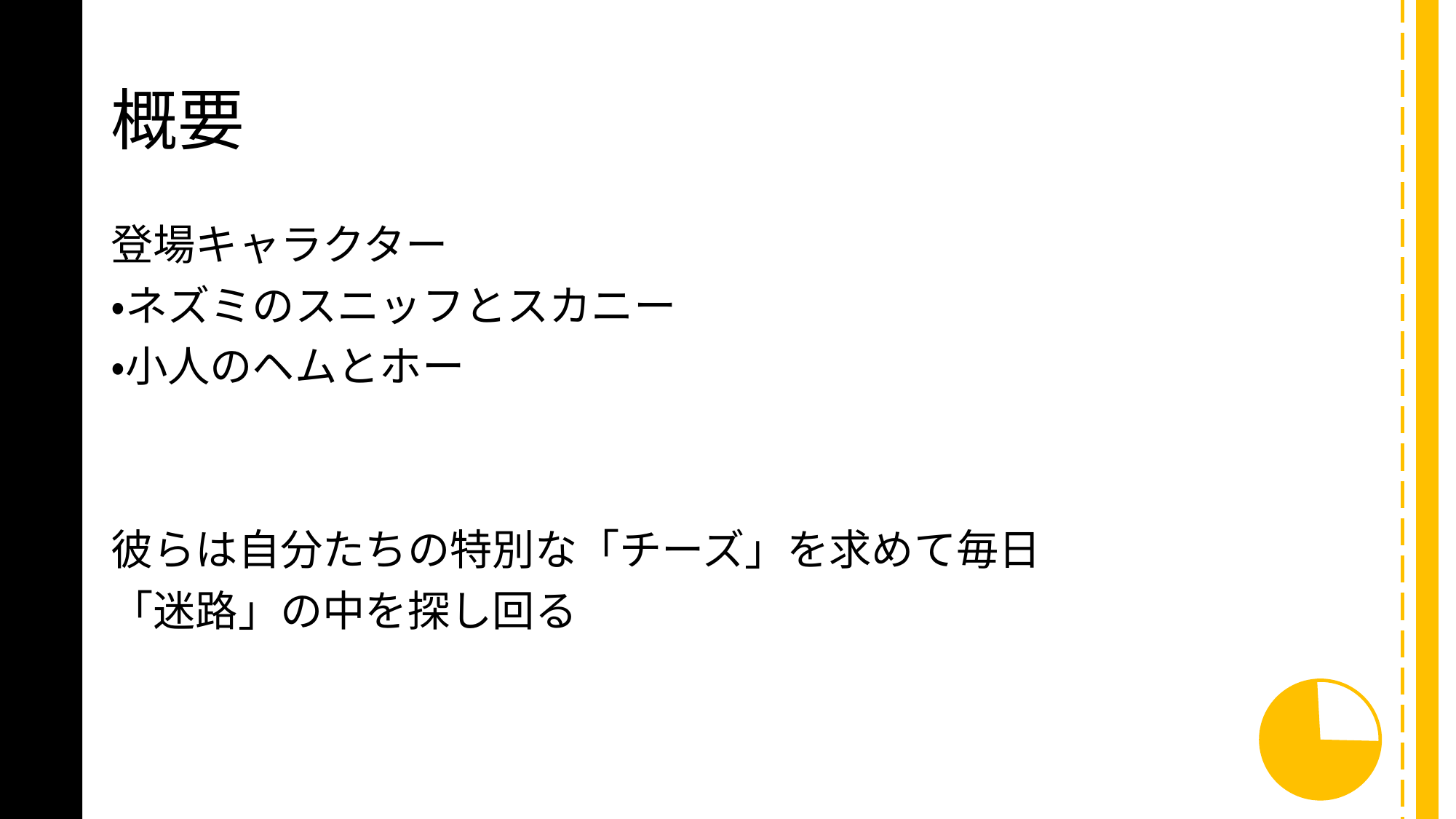

# 概要
登場キャラクター
・ネズミのスニッフとスカニー
・小人のヘムとホー

彼らは自分たちの特別な「チーズ」を求めて毎日
「迷路」の中を探し回る